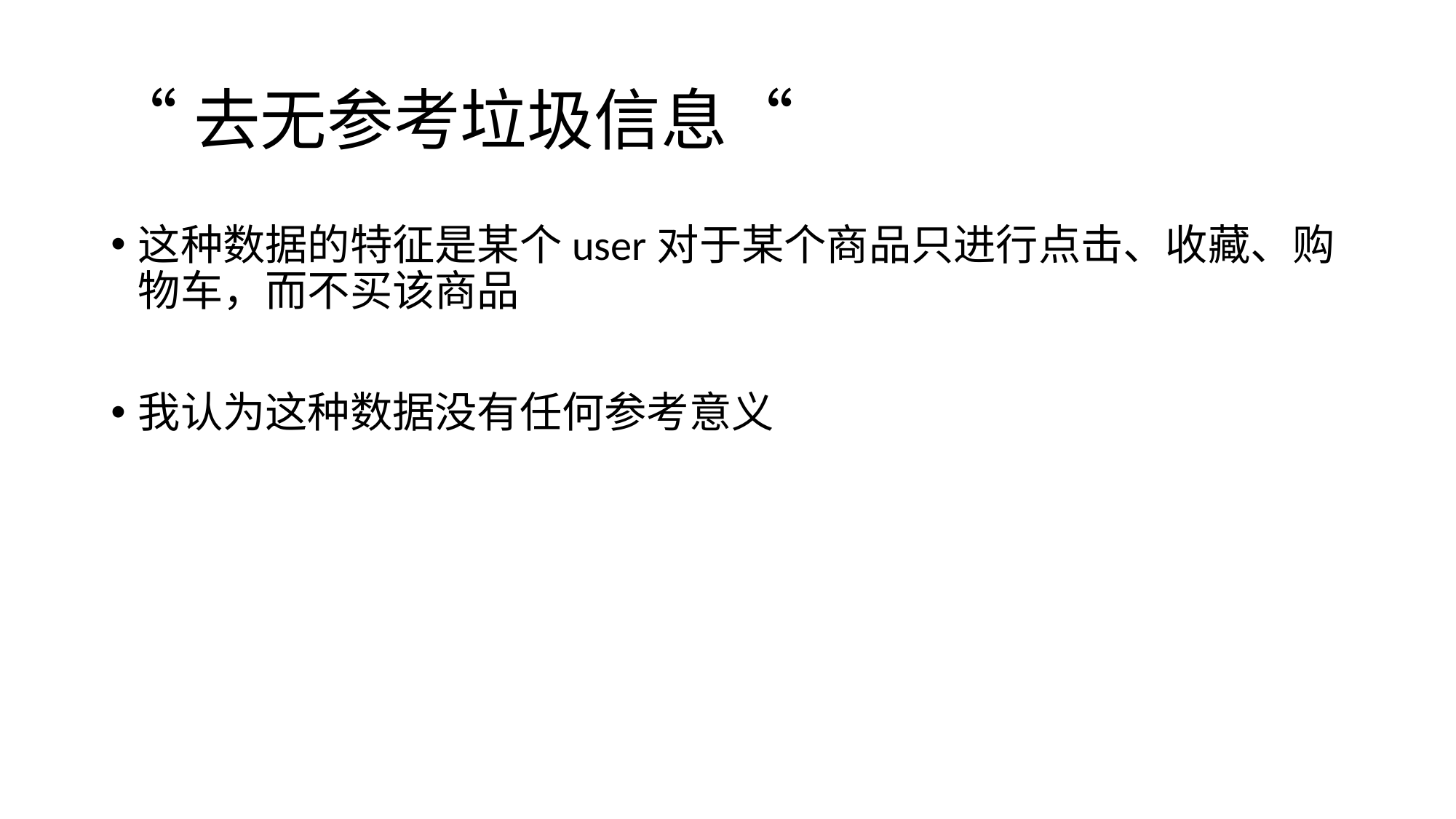

# “去无参考垃圾信息“
这种数据的特征是某个user对于某个商品只进行点击、收藏、购物车，而不买该商品

我认为这种数据没有任何参考意义